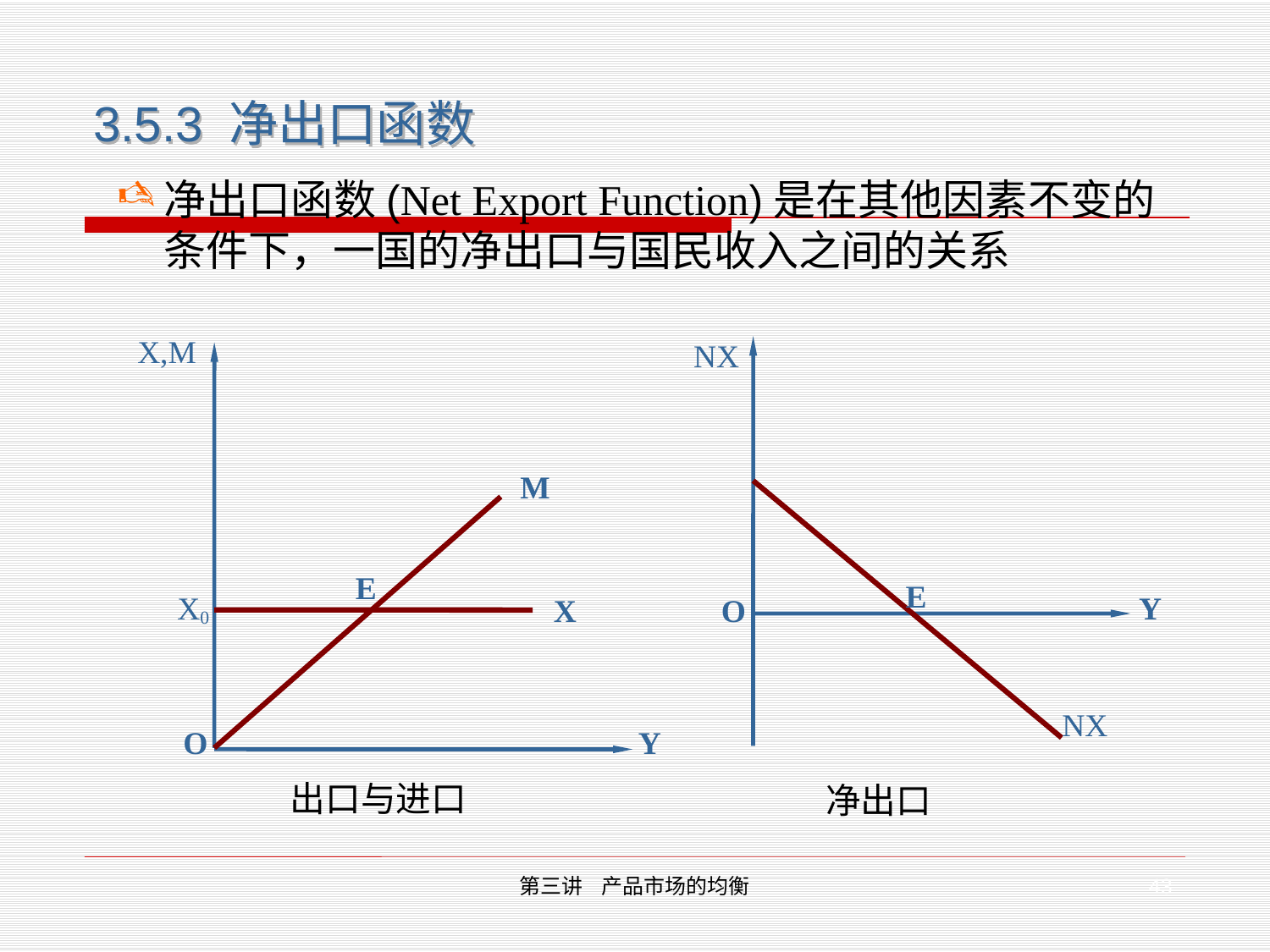

3.5.3 净出口函数
净出口函数(Net Export Function)是在其他因素不变的条件下，一国的净出口与国民收入之间的关系
X,M

M

E
X0
X

O
Y

NX

E
Y
O

NX
出口与进口
净出口
43
第三讲    产品市场的均衡